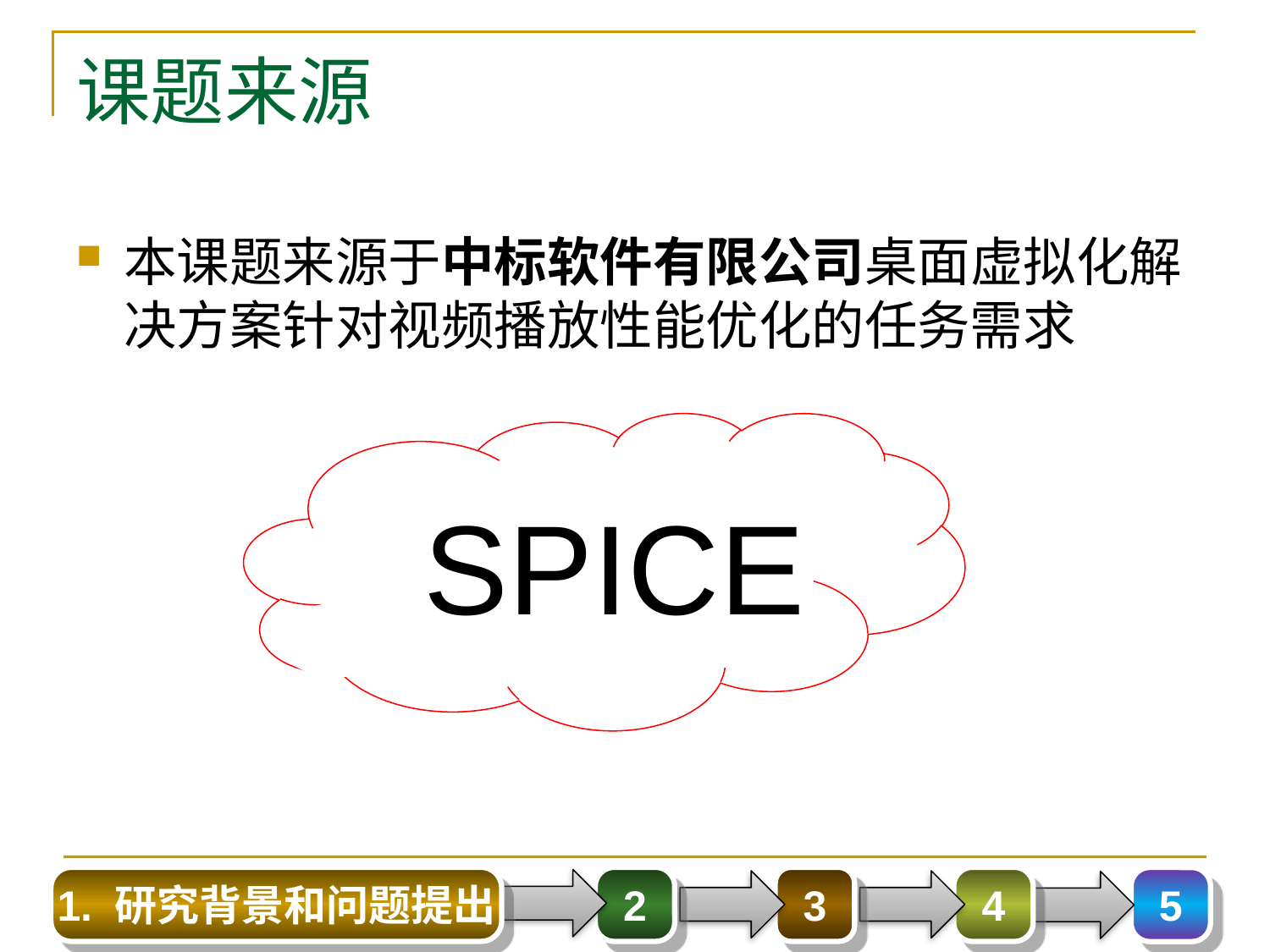

# 课题来源
本课题来源于中标软件有限公司桌面虚拟化解决方案针对视频播放性能优化的任务需求
  SPICE

1. 研究背景和问题提出
2
3
4
5